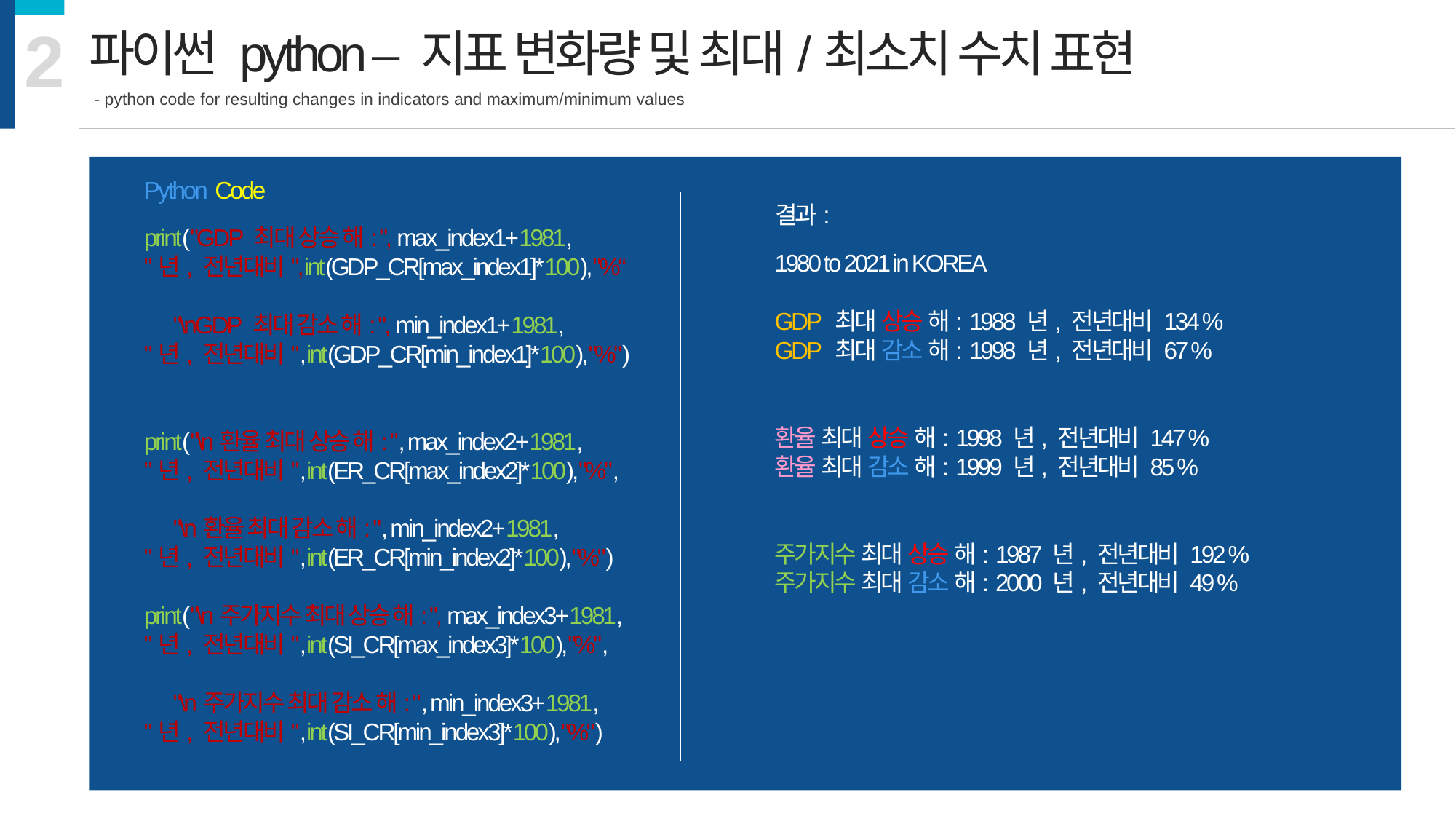

2
파이썬 python – 지표 변화량 및 최대/최소치 수치 표현
- python code for resulting changes in indicators and maximum/minimum values

Python Code

print("GDP 최대 상승 해: ", max_index1+1981,
"년, 전년대비",int(GDP_CR[max_index1]*100),"%“

      "\nGDP 최대 감소 해: ", min_index1+1981,
"년, 전년대비",int(GDP_CR[min_index1]*100),"%")

print("\n환율 최대 상승 해: ", max_index2+1981,
"년, 전년대비",int(ER_CR[max_index2]*100),"%",

      "\n환율 최대 감소 해: ", min_index2+1981,
"년, 전년대비",int(ER_CR[min_index2]*100),"%")

print("\n주가지수 최대 상승 해: ", max_index3+1981,
"년, 전년대비",int(SI_CR[max_index3]*100),"%",

      "\n주가지수 최대 감소 해: ", min_index3+1981,
"년, 전년대비",int(SI_CR[min_index3]*100),"%")
결과:
1980 to 2021 in KOREA

GDP 최대 상승 해:  1988 년, 전년대비 134 %
GDP 최대 감소 해:  1998 년, 전년대비 67 %

환율 최대 상승 해:  1998 년, 전년대비 147 %
환율 최대 감소 해:  1999 년, 전년대비 85 %

주가지수 최대 상승 해:  1987 년, 전년대비 192 %
주가지수 최대 감소 해:  2000 년, 전년대비 49 %